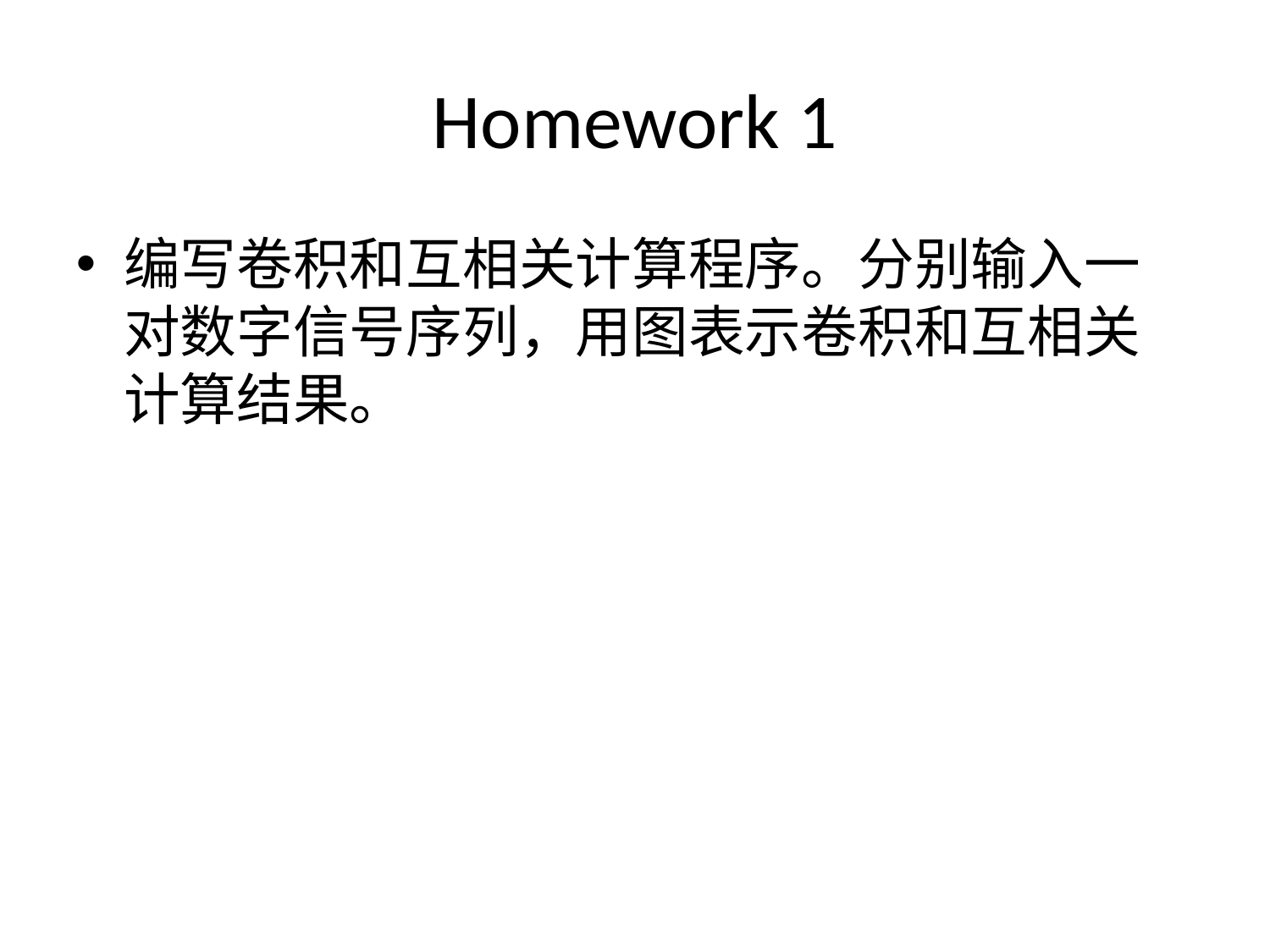

# Homework 1
编写卷积和互相关计算程序。分别输入一对数字信号序列，用图表示卷积和互相关计算结果。